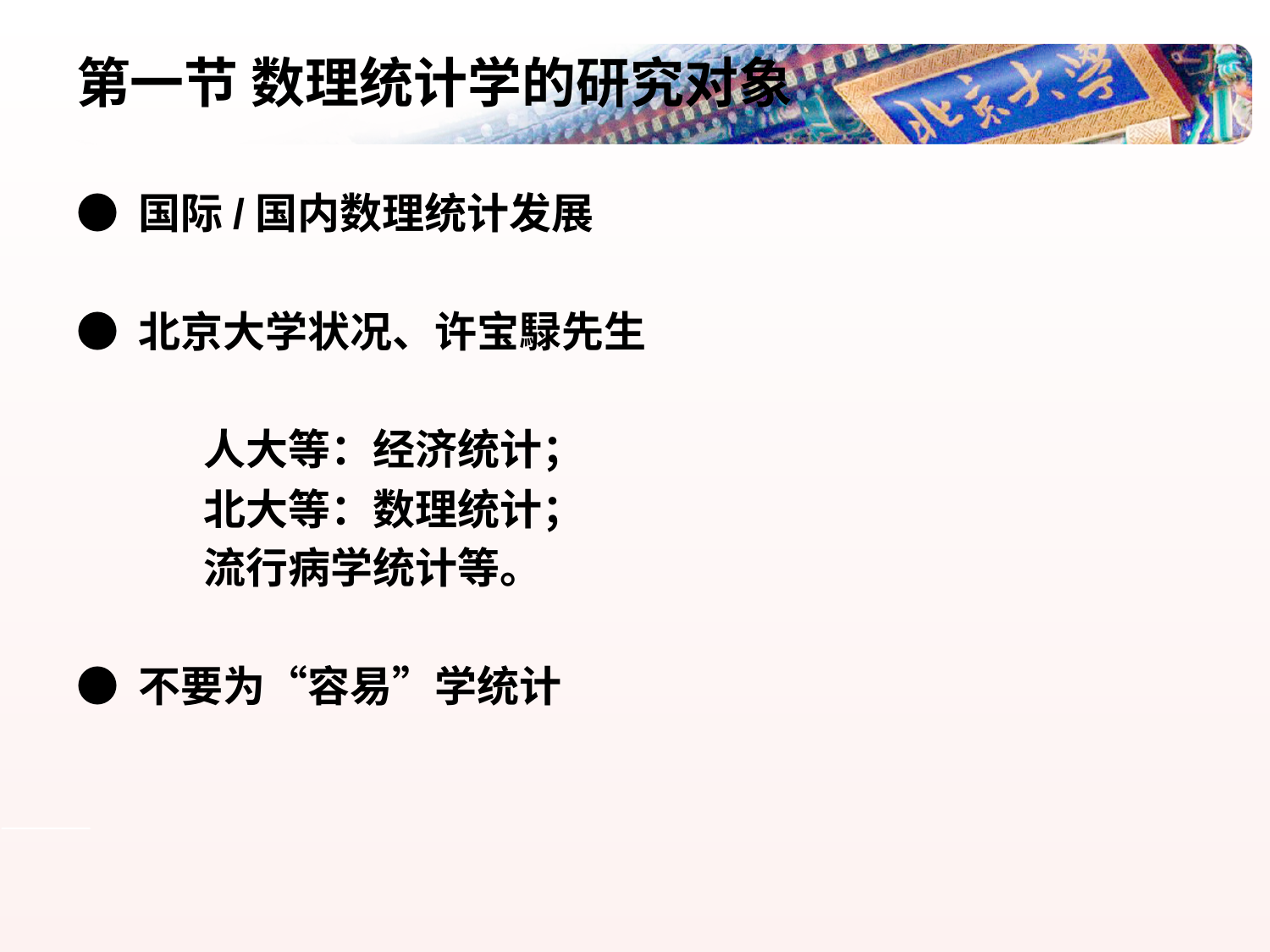

# 第一节 数理统计学的研究对象
● 国际/国内数理统计发展

● 北京大学状况、许宝騄先生

	人大等：经济统计；
	北大等：数理统计；
	流行病学统计等。

● 不要为“容易”学统计